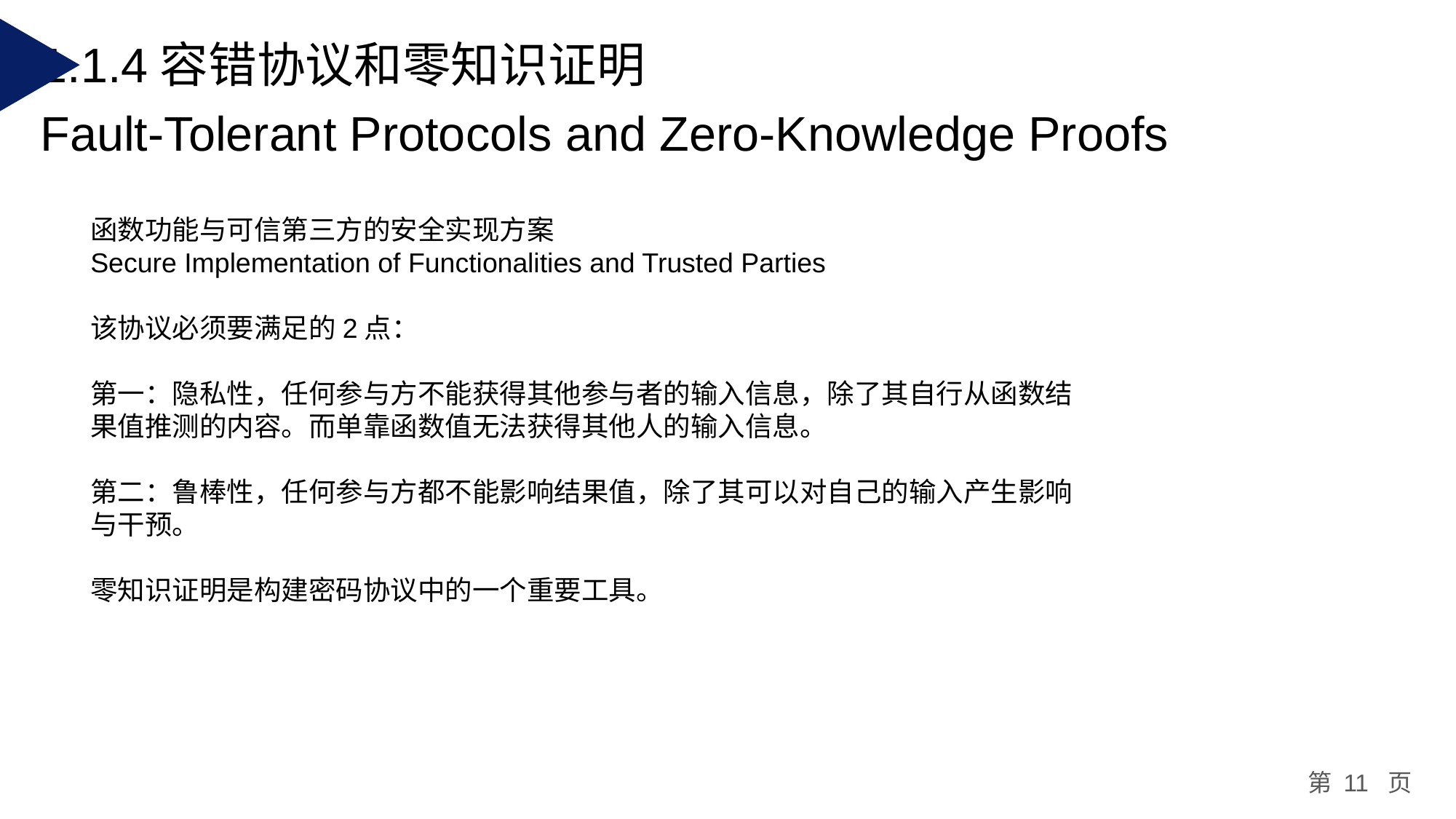

1.1.4容错协议和零知识证明
Fault-Tolerant Protocols and Zero-Knowledge Proofs
函数功能与可信第三方的安全实现方案
﻿Secure Implementation of Functionalities and Trusted Parties

该协议必须要满足的2点：

第一：隐私性，任何参与方不能获得其他参与者的输入信息，除了其自行从函数结果值推测的内容。而单靠函数值无法获得其他人的输入信息。

第二：鲁棒性，任何参与方都不能影响结果值，除了其可以对自己的输入产生影响与干预。

零知识证明是构建密码协议中的一个重要工具。